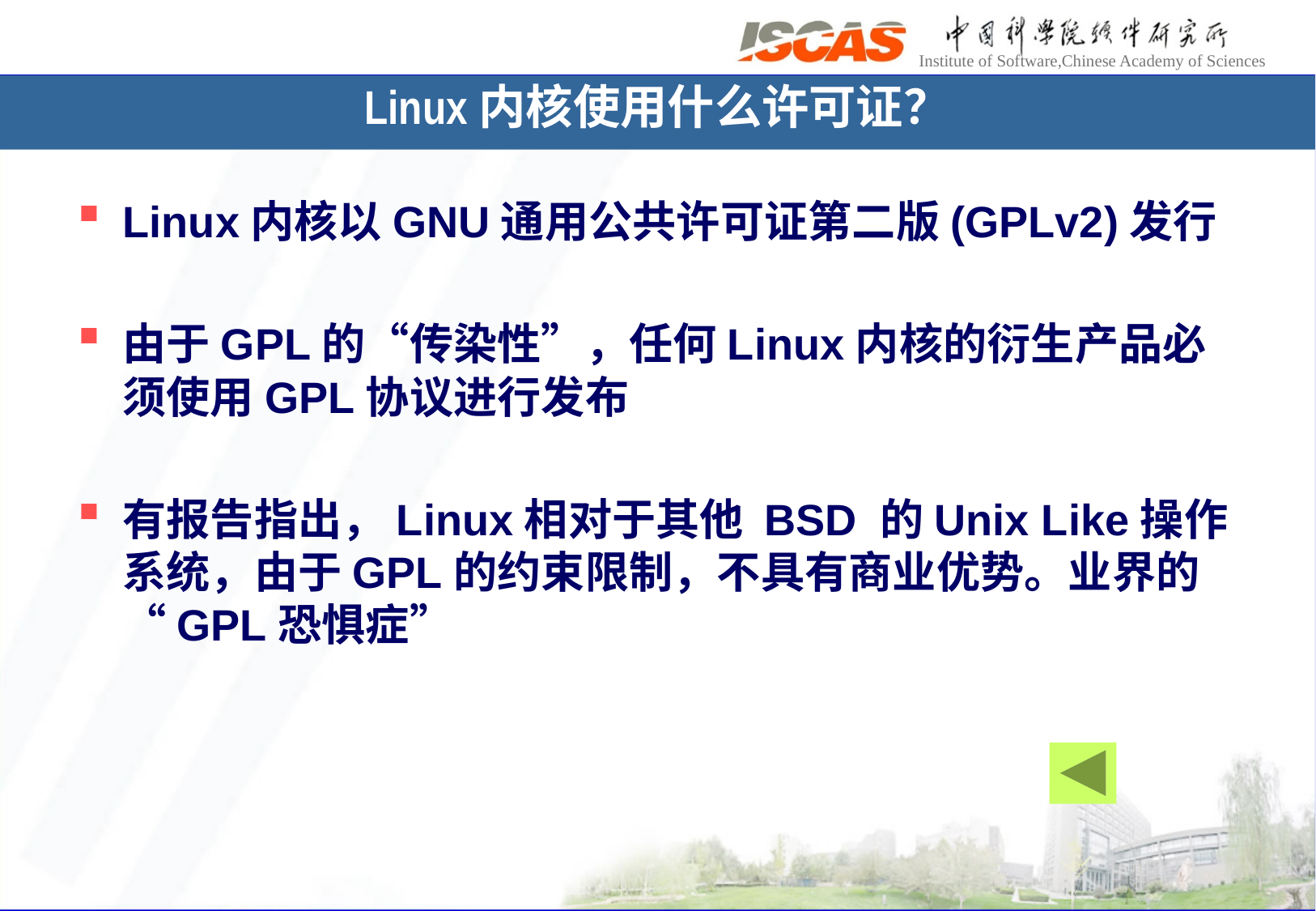

# Linux内核使用什么许可证？
Linux内核以GNU通用公共许可证第二版(GPLv2)发行

由于GPL的“传染性”，任何Linux内核的衍生产品必须使用GPL协议进行发布

有报告指出，Linux相对于其他 BSD 的Unix Like操作系统，由于GPL的约束限制，不具有商业优势。业界的“GPL恐惧症”